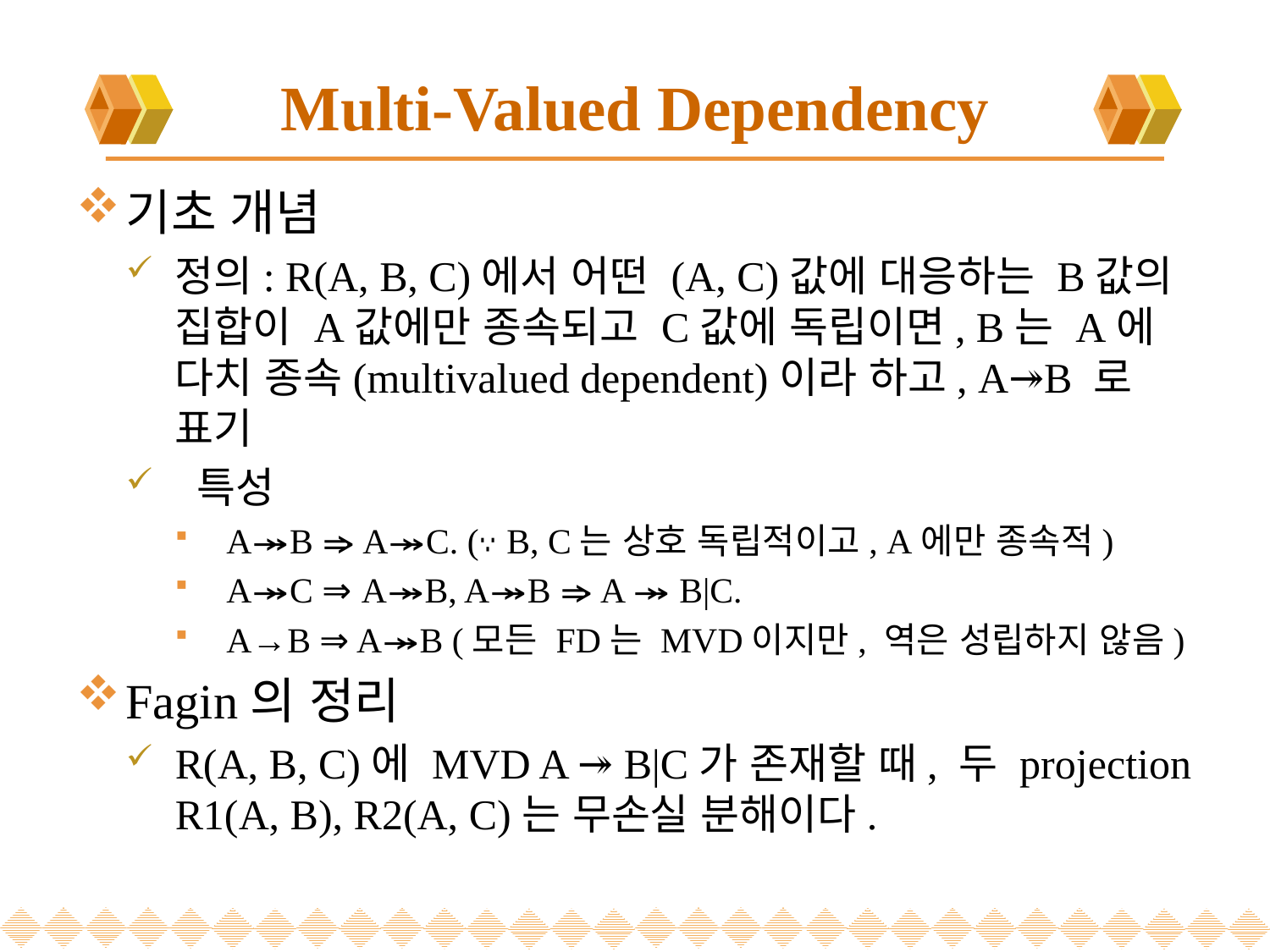

# Multi-Valued Dependency
기초 개념
정의: R(A, B, C)에서 어떤 (A, C)값에 대응하는 B값의 집합이 A값에만 종속되고 C값에 독립이면, B는 A에 다치 종속(multivalued dependent)이라 하고, A↠B 로 표기
 특성
A↠B ⇒ A↠C. (∵ B, C는 상호 독립적이고, A에만 종속적)
A↠C ⇒ A↠B, A↠B ⇒ A ↠ B|C.
A→B ⇒ A↠B (모든 FD는 MVD이지만, 역은 성립하지 않음)
Fagin의 정리
R(A, B, C)에 MVD A ↠ B|C가 존재할 때, 두 projection R1(A, B), R2(A, C)는 무손실 분해이다.